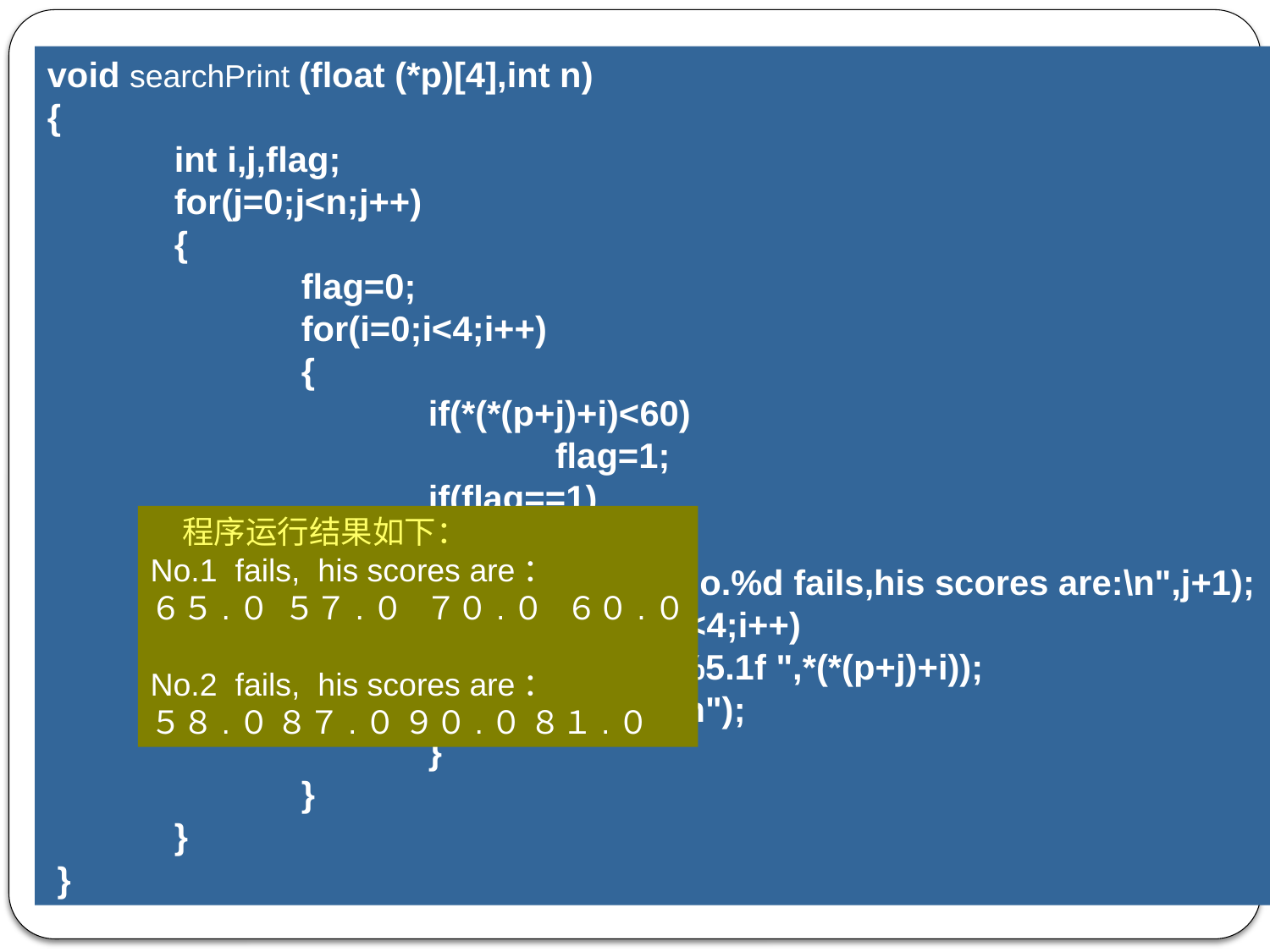

void searchPrint (float (*p)[4],int n)
{
	int i,j,flag;
	for(j=0;j<n;j++)
	{
		flag=0;
		for(i=0;i<4;i++)
		{
			if(*(*(p+j)+i)<60)
				flag=1;
			if(flag==1)
			{
				printf("No.%d fails,his scores are:\n",j+1);
				for(i=0;i<4;i++)
				printf("%5.1f ",*(*(p+j)+i));
				printf("\n");
			}
		}
	}
 }
　程序运行结果如下：
No.1  fails,  his scores are：
６５.０  ５７.０   ７０.０   ６０.０

No.2  fails,  his scores are：
５８.０ ８７.０ ９０.０ ８１.０